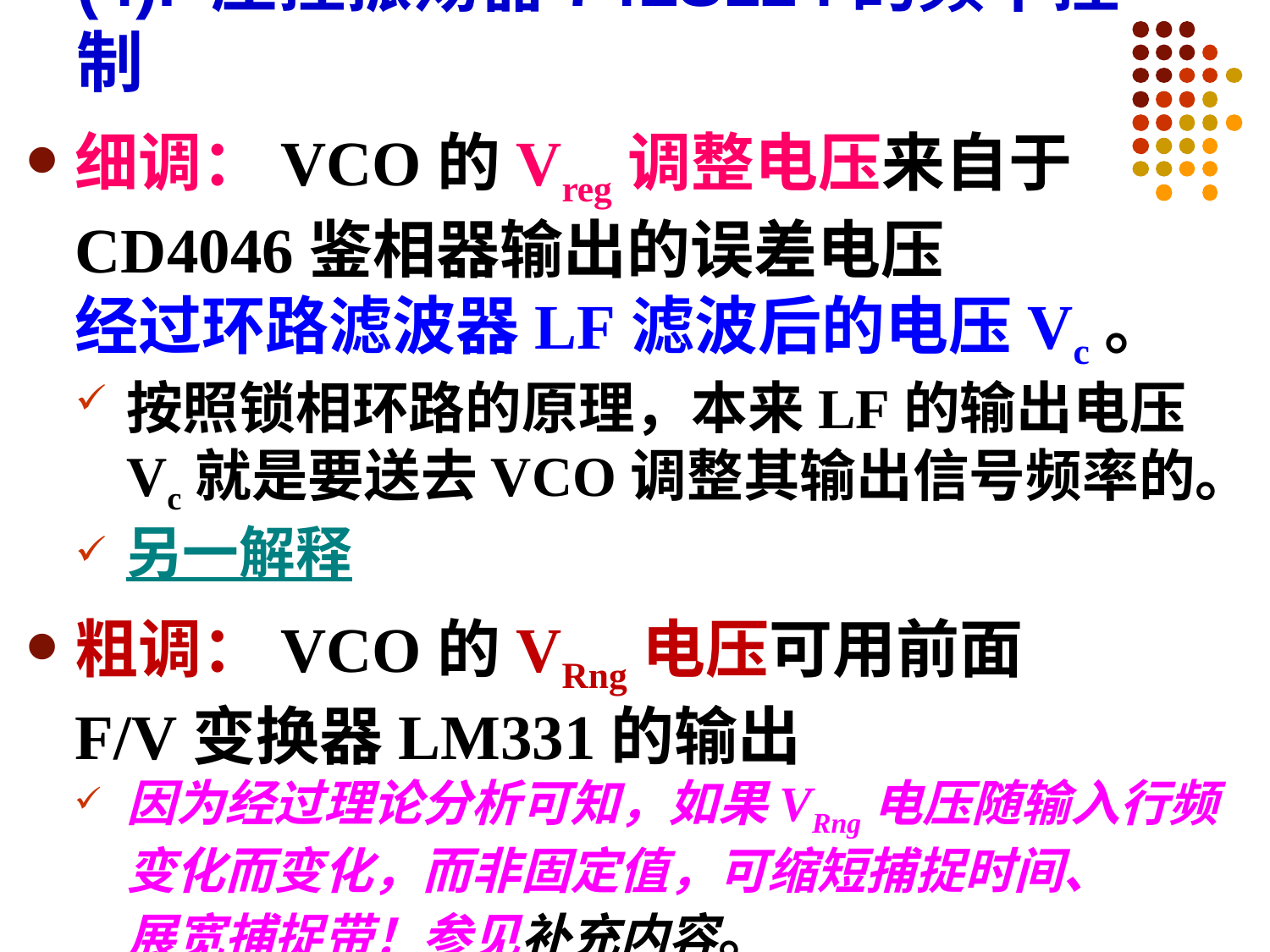

# (4). 压控振荡器74LS124的频率控制
细调：VCO的Vreg调整电压来自于
CD4046鉴相器输出的误差电压
经过环路滤波器LF滤波后的电压Vc。
按照锁相环路的原理，本来LF的输出电压Vc就是要送去VCO调整其输出信号频率的。
另一解释
粗调：VCO的VRng电压可用前面
F/V变换器LM331的输出
因为经过理论分析可知，如果VRng电压随输入行频变化而变化，而非固定值，可缩短捕捉时间、
展宽捕捉带！参见补充内容。